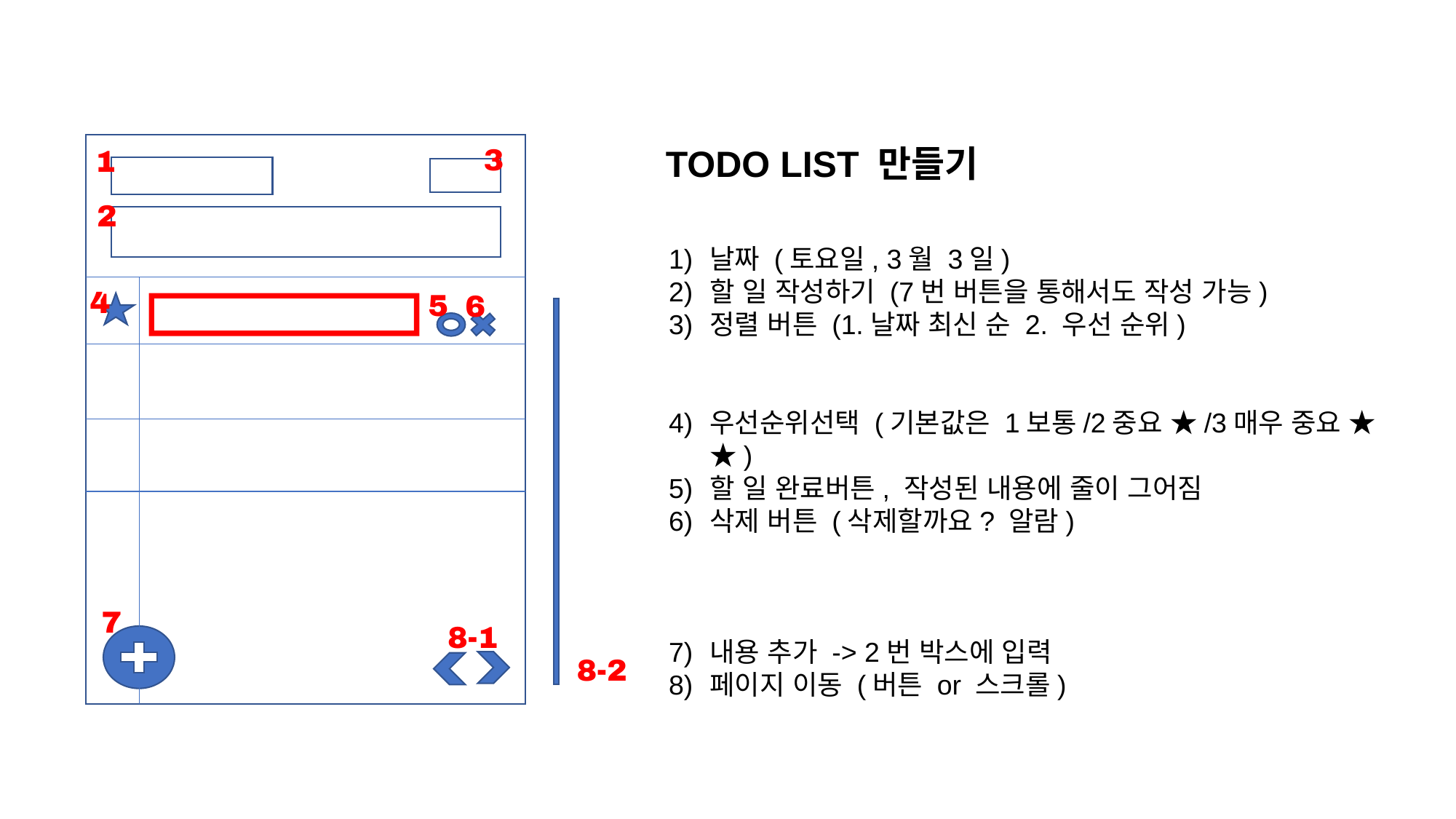

3
1
2
4
5
6
7
8-1
8-2
TODO LIST 만들기
날짜 (토요일, 3월 3일)
할 일 작성하기 (7번 버튼을 통해서도 작성 가능)
정렬 버튼 (1.날짜 최신 순 2. 우선 순위)

우선순위선택 (기본값은 1보통/2중요 ★/3매우 중요 ★★)
할 일 완료버튼, 작성된 내용에 줄이 그어짐
삭제 버튼 (삭제할까요? 알람)

내용 추가 -> 2번 박스에 입력
페이지 이동 (버튼 or 스크롤)